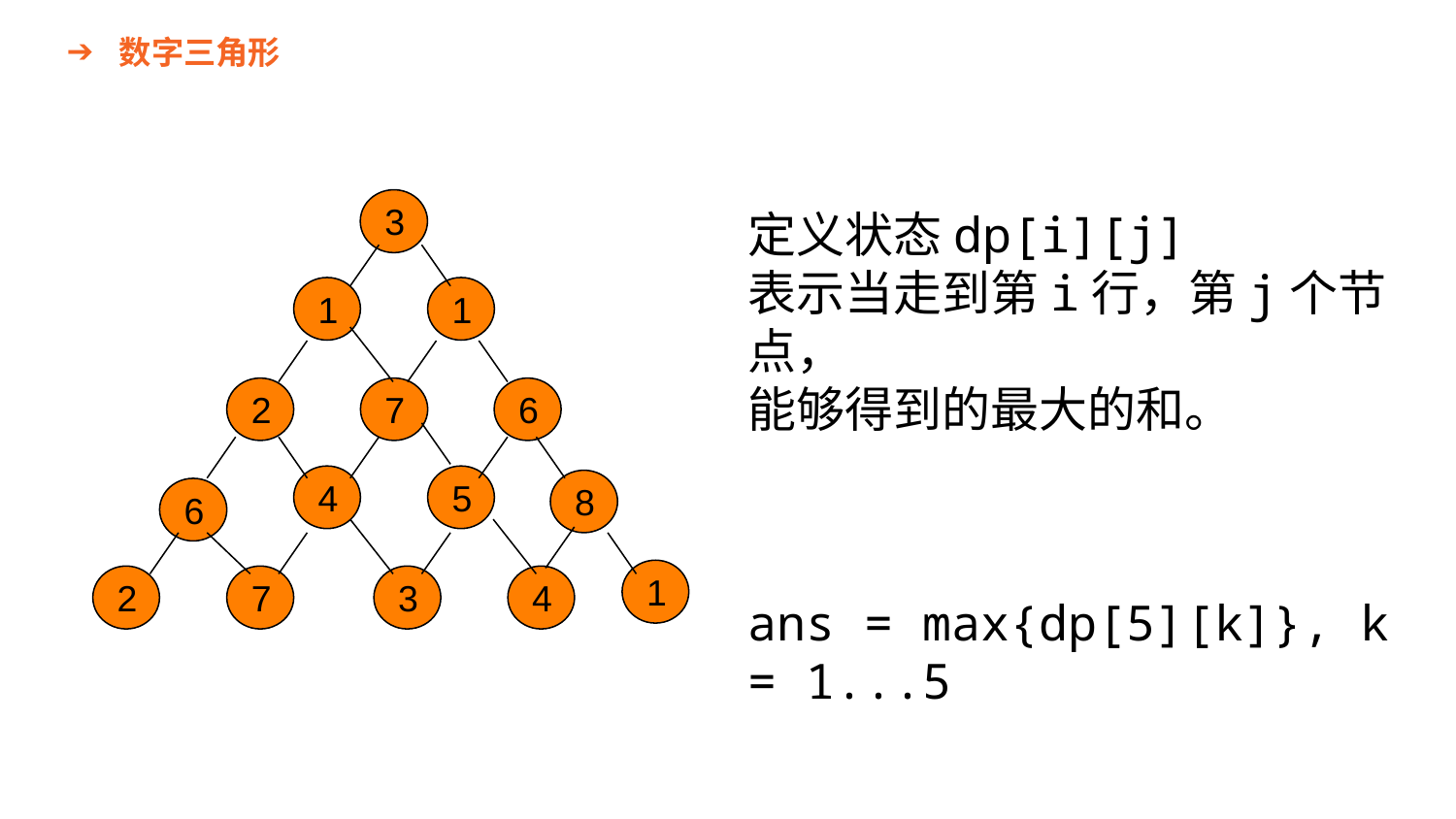

数字三角形
定义状态dp[i][j]
表示当走到第i行，第j个节点，
能够得到的最大的和。

ans = max{dp[5][k]}, k = 1...5
3
1
1
2
7
6
4
5
8
6
1
2
7
3
4